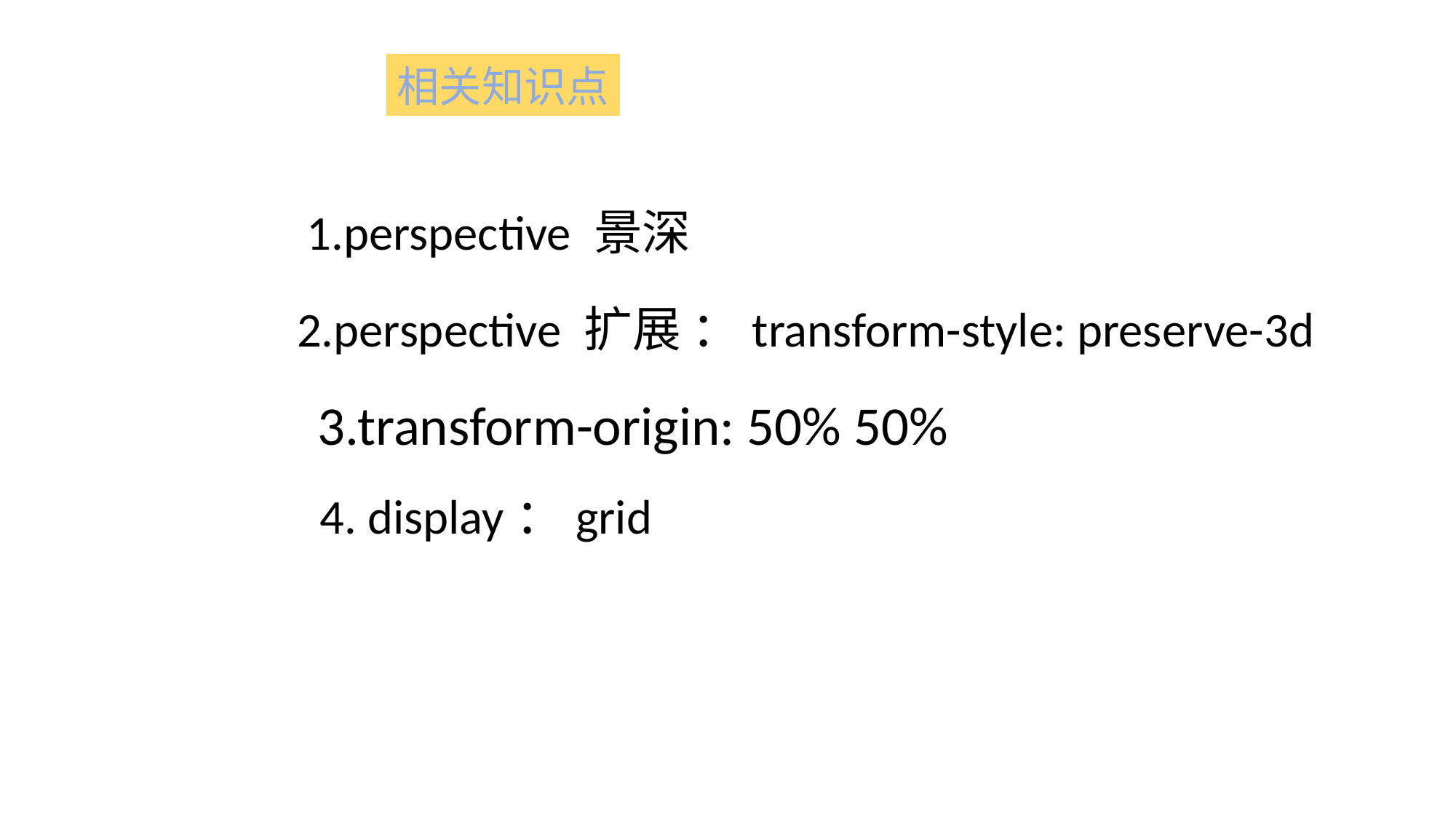

相关知识点
1.perspective 景深
2.perspective 扩展 ：transform-style: preserve-3d
         3.transform-origin: 50% 50%
4. display：grid